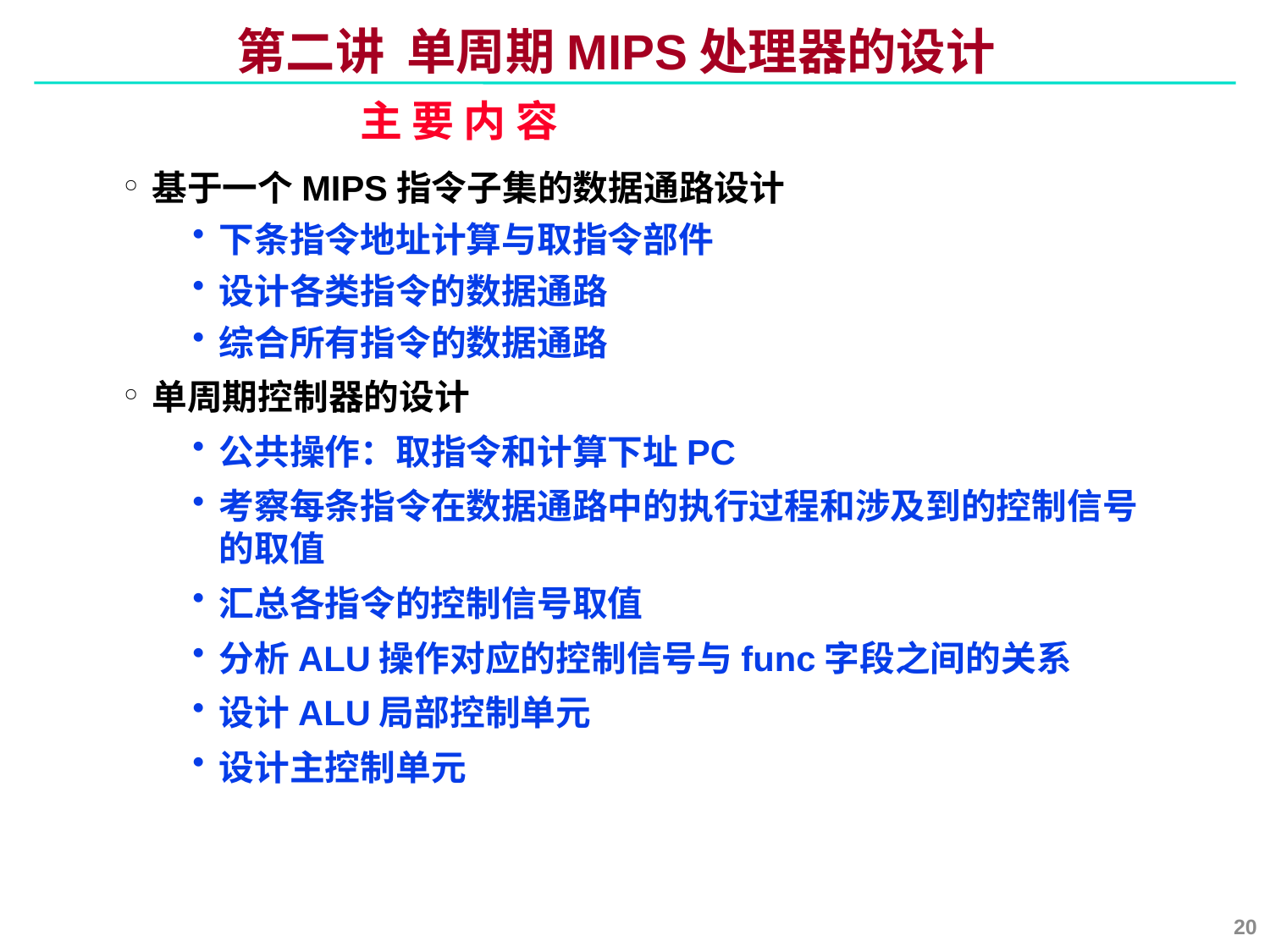

第二讲  单周期MIPS处理器的设计
主 要 内 容
基于一个MIPS指令子集的数据通路设计
下条指令地址计算与取指令部件
设计各类指令的数据通路
综合所有指令的数据通路
单周期控制器的设计
公共操作：取指令和计算下址PC
考察每条指令在数据通路中的执行过程和涉及到的控制信号的取值
汇总各指令的控制信号取值
分析ALU操作对应的控制信号与func字段之间的关系
设计ALU局部控制单元
设计主控制单元

20